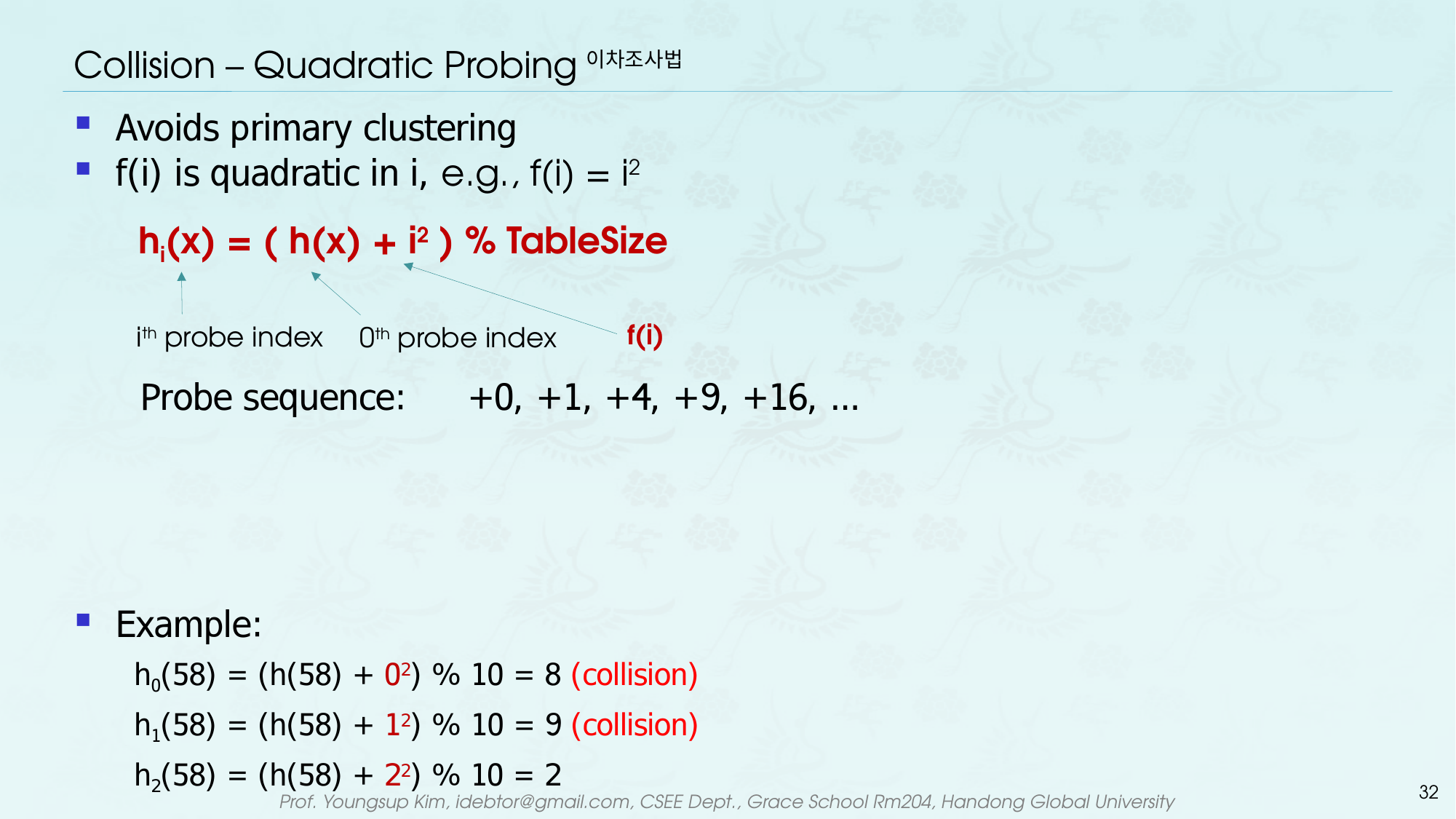

# Collision – Quadratic Probing이차조사법
Avoids primary clustering
f(i) is quadratic in i, e.g., f(i) = i2

Example:
h0(58) = (h(58) + 02) % 10 = 8 (collision)
h1(58) = (h(58) + 12) % 10 = 9 (collision)
h2(58) = (h(58) + 22) % 10 = 2

hi(x) = ( h(x) + i2 ) % TableSize
f(i)
ith probe index
0th probe index
Probe sequence:	+0, +1, +4, +9, +16, …
32